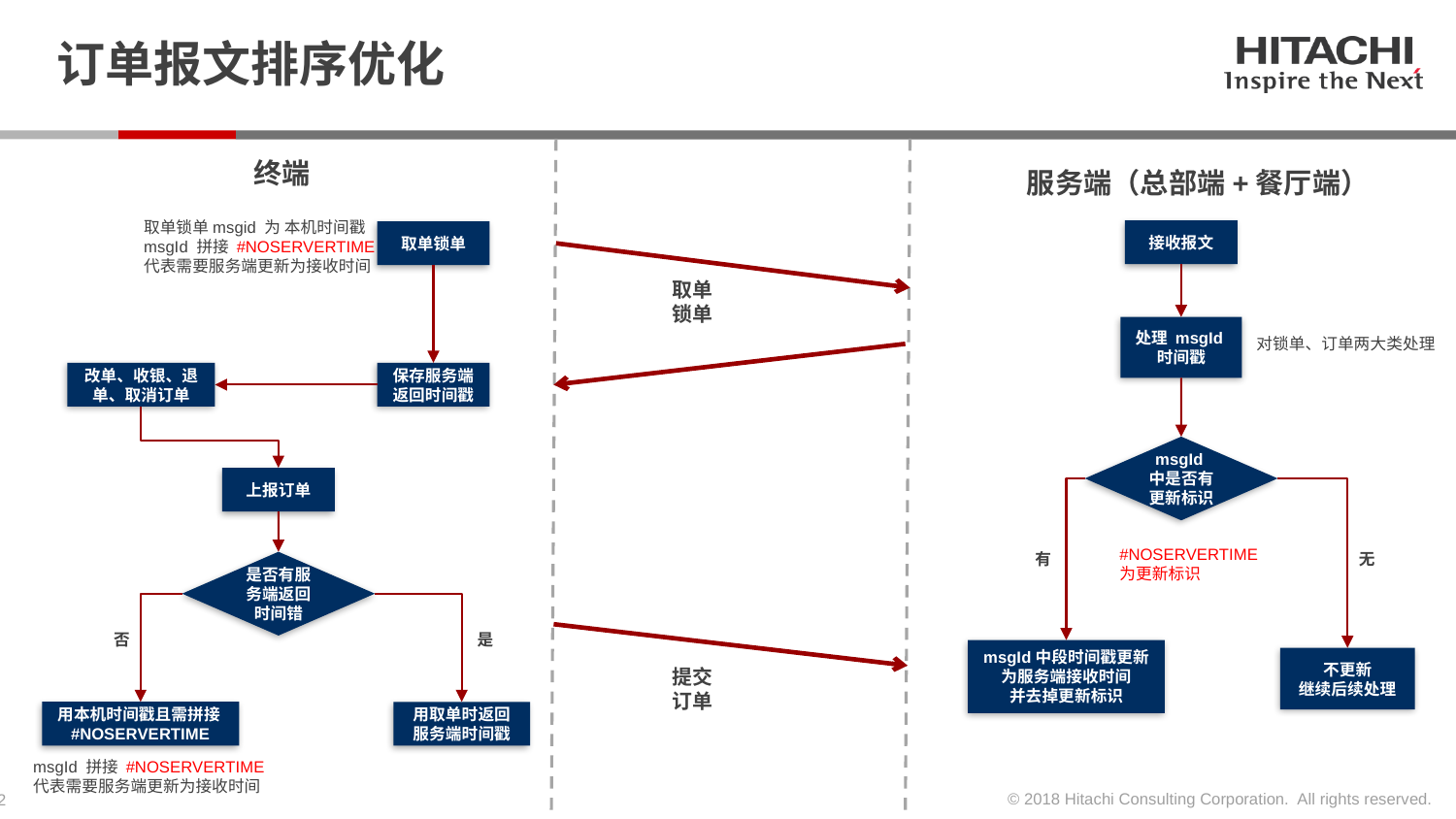

# 订单报文排序优化
终端
服务端（总部端+餐厅端）
取单锁单msgid 为 本机时间戳
msgId 拼接 #NOSERVERTIME
代表需要服务端更新为接收时间
接收报文
取单锁单
取单
锁单
处理 msgId时间戳
对锁单、订单两大类处理
改单、收银、退单、取消订单
保存服务端返回时间戳
msgId中是否有更新标识
上报订单
#NOSERVERTIME
为更新标识
有
无
是否有服务端返回时间错
否
是
msgId中段时间戳更新为服务端接收时间
并去掉更新标识
不更新
继续后续处理
提交
订单
用本机时间戳且需拼接#NOSERVERTIME
用取单时返回
服务端时间戳
msgId 拼接 #NOSERVERTIME
代表需要服务端更新为接收时间